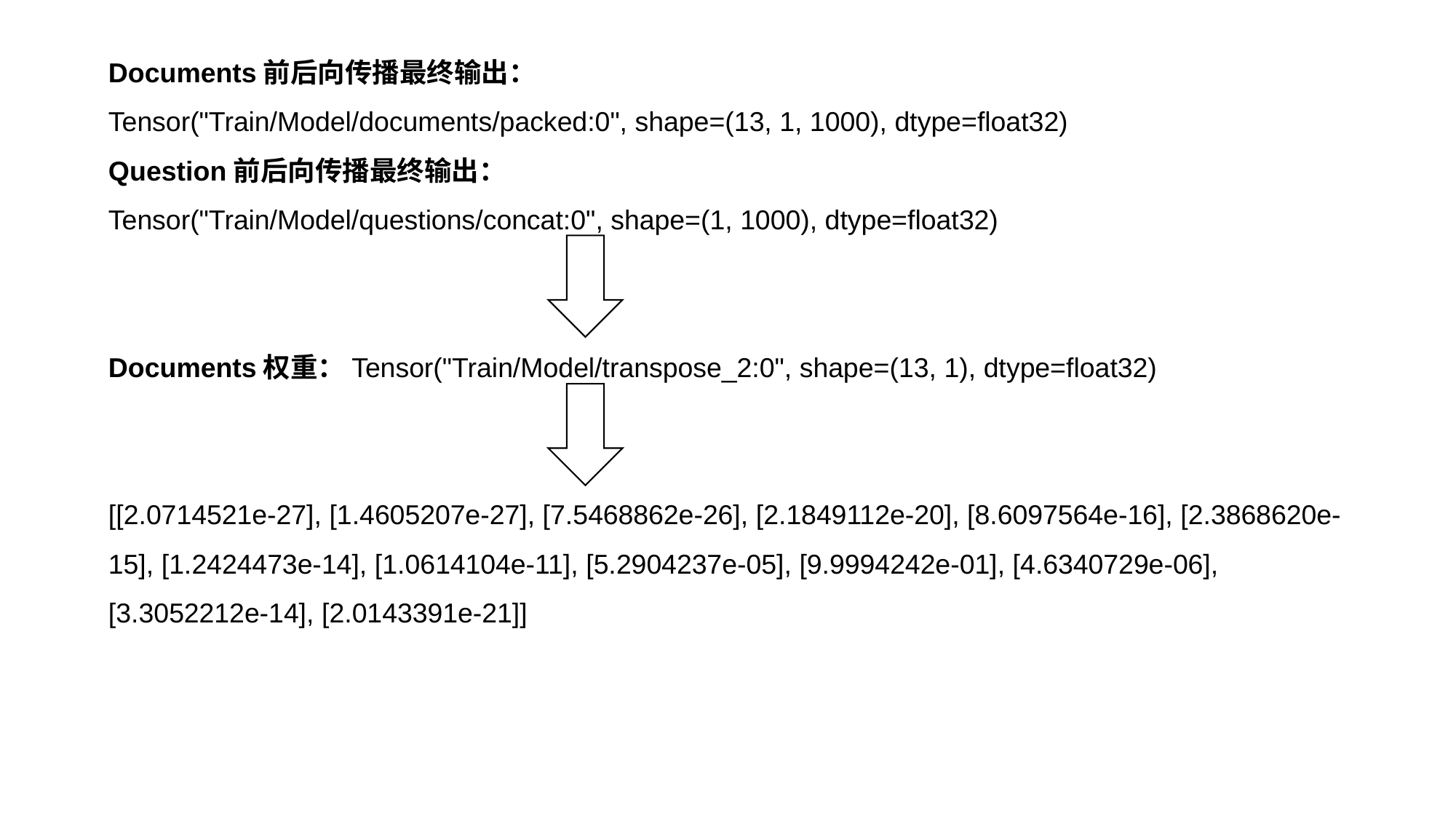

Documents前后向传播最终输出：
Tensor("Train/Model/documents/packed:0", shape=(13, 1, 1000), dtype=float32)
Question前后向传播最终输出：
Tensor("Train/Model/questions/concat:0", shape=(1, 1000), dtype=float32)

Documents权重：Tensor("Train/Model/transpose_2:0", shape=(13, 1), dtype=float32)

[[2.0714521e-27], [1.4605207e-27], [7.5468862e-26], [2.1849112e-20], [8.6097564e-16], [2.3868620e-15], [1.2424473e-14], [1.0614104e-11], [5.2904237e-05], [9.9994242e-01], [4.6340729e-06], [3.3052212e-14], [2.0143391e-21]]